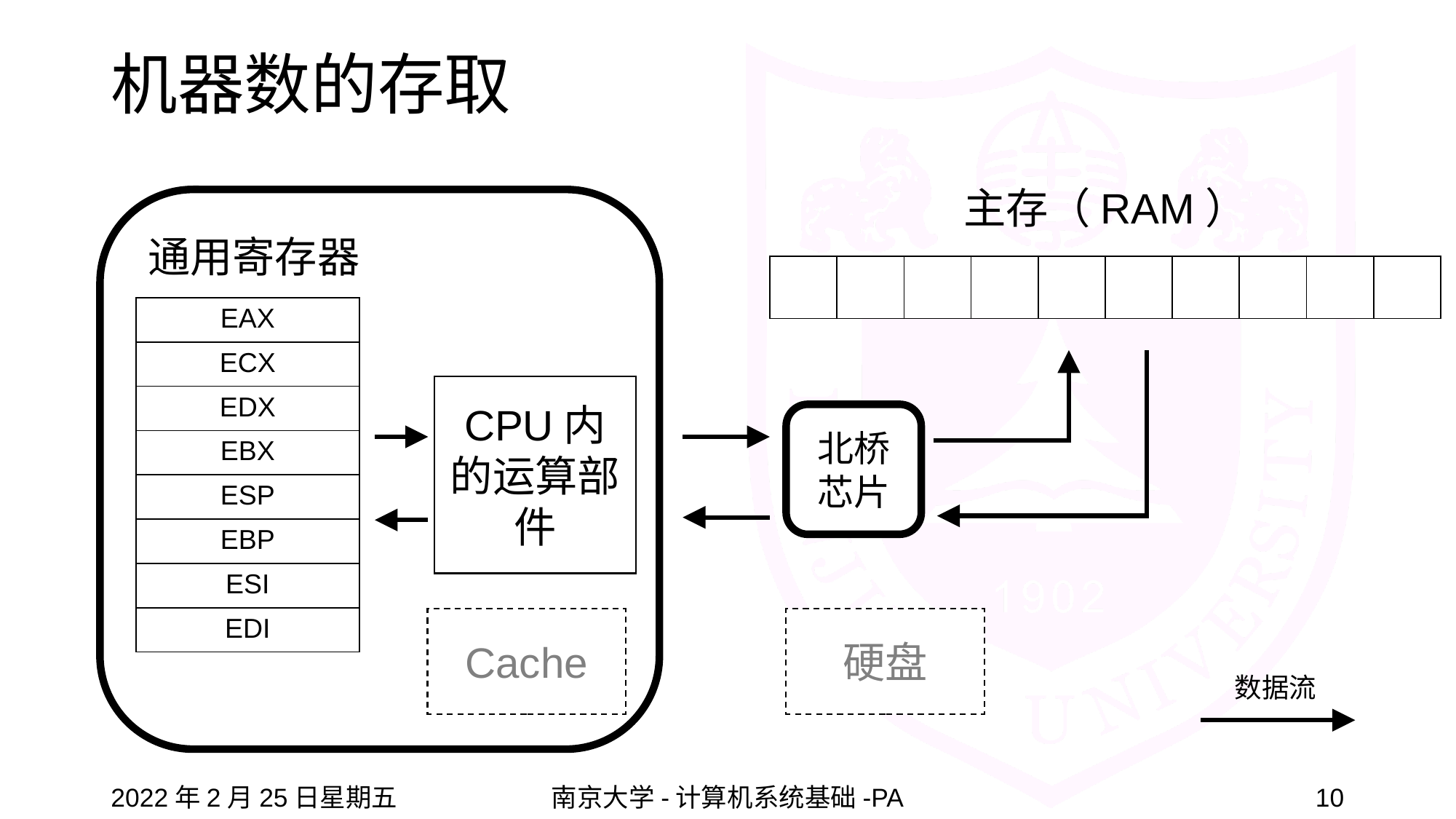

# 机器数的存取
主存（RAM）

通用寄存器
|  |  |  |  |  |  |  |  |  |  |
| --- | --- | --- | --- | --- | --- | --- | --- | --- | --- |
| EAX |
| --- |
| ECX |
| EDX |
| EBX |
| ESP |
| EBP |
| ESI |
| EDI |

CPU内的运算部件
北桥芯片
硬盘
Cache
数据流
2022年2月25日星期五
南京大学-计算机系统基础-PA
10